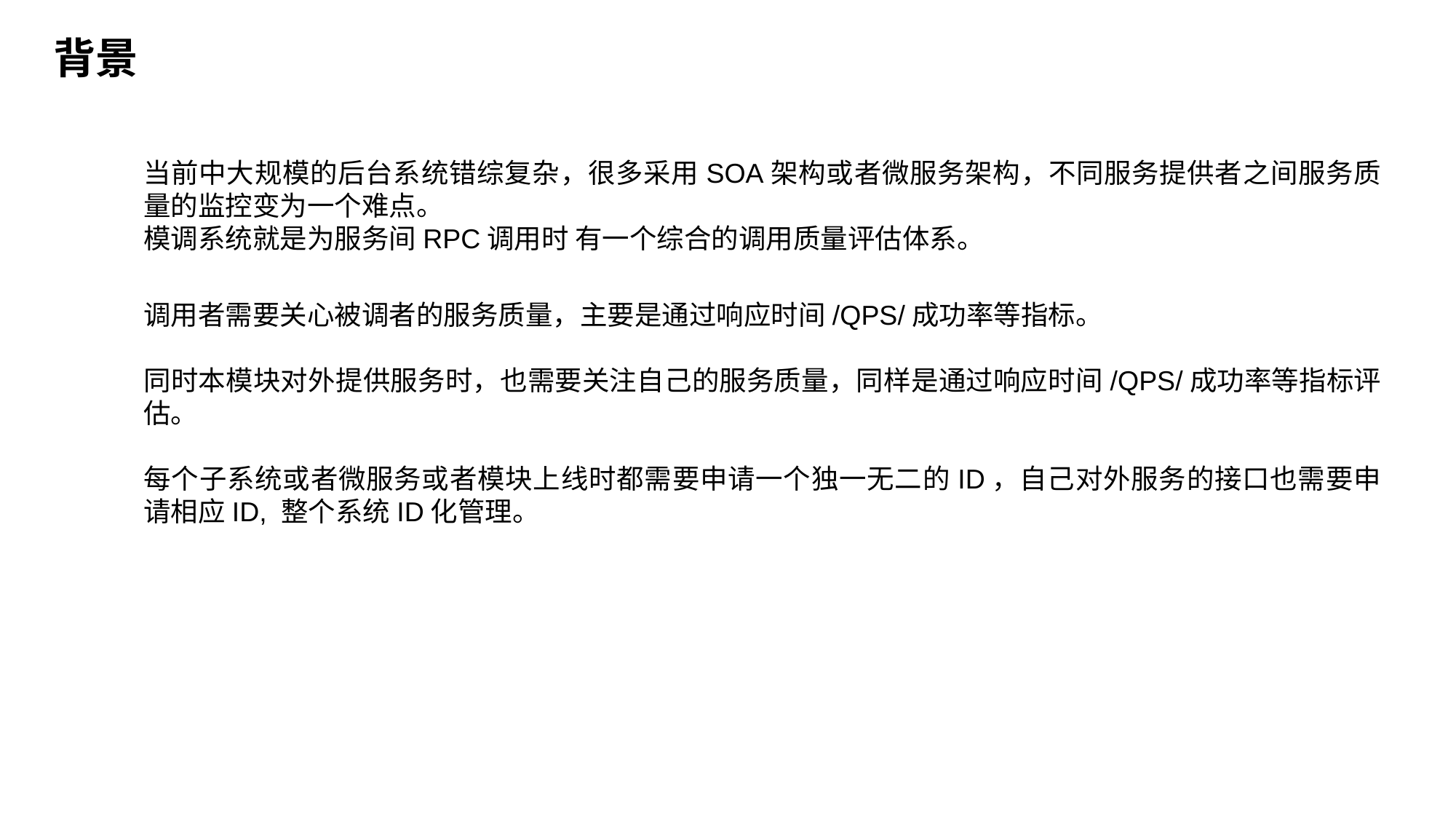

背景

当前中大规模的后台系统错综复杂，很多采用SOA架构或者微服务架构，不同服务提供者之间服务质量的监控变为一个难点。
模调系统就是为服务间RPC调用时 有一个综合的调用质量评估体系。

调用者需要关心被调者的服务质量，主要是通过响应时间/QPS/成功率等指标。

同时本模块对外提供服务时，也需要关注自己的服务质量，同样是通过响应时间/QPS/成功率等指标评估。

每个子系统或者微服务或者模块上线时都需要申请一个独一无二的ID，自己对外服务的接口也需要申请相应ID, 整个系统ID化管理。